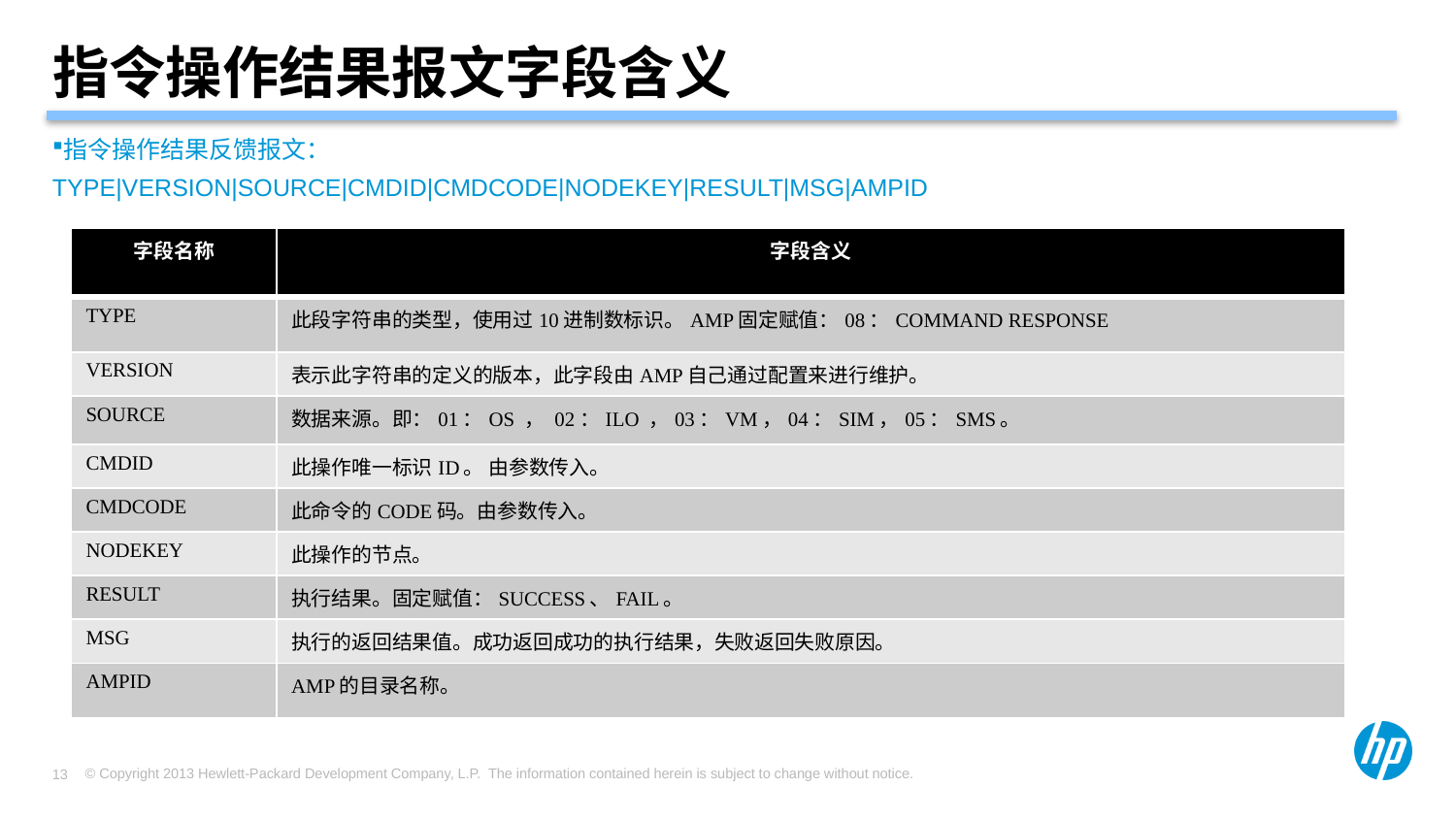

# 指令操作结果报文字段含义
指令操作结果反馈报文：
TYPE|VERSION|SOURCE|CMDID|CMDCODE|NODEKEY|RESULT|MSG|AMPID

| 字段名称 | 字段含义 |
| --- | --- |
| TYPE | 此段字符串的类型，使用过10进制数标识。AMP固定赋值：08：COMMAND RESPONSE |
| VERSION | 表示此字符串的定义的版本，此字段由AMP自己通过配置来进行维护。 |
| SOURCE | 数据来源。即：01：OS ， 02：ILO ，03：VM，04：SIM，05：SMS。 |
| CMDID | 此操作唯一标识ID。 由参数传入。 |
| CMDCODE | 此命令的CODE码。由参数传入。 |
| NODEKEY | 此操作的节点。 |
| RESULT | 执行结果。固定赋值：SUCCESS、FAIL。 |
| MSG | 执行的返回结果值。成功返回成功的执行结果，失败返回失败原因。 |
| AMPID | AMP的目录名称。 |